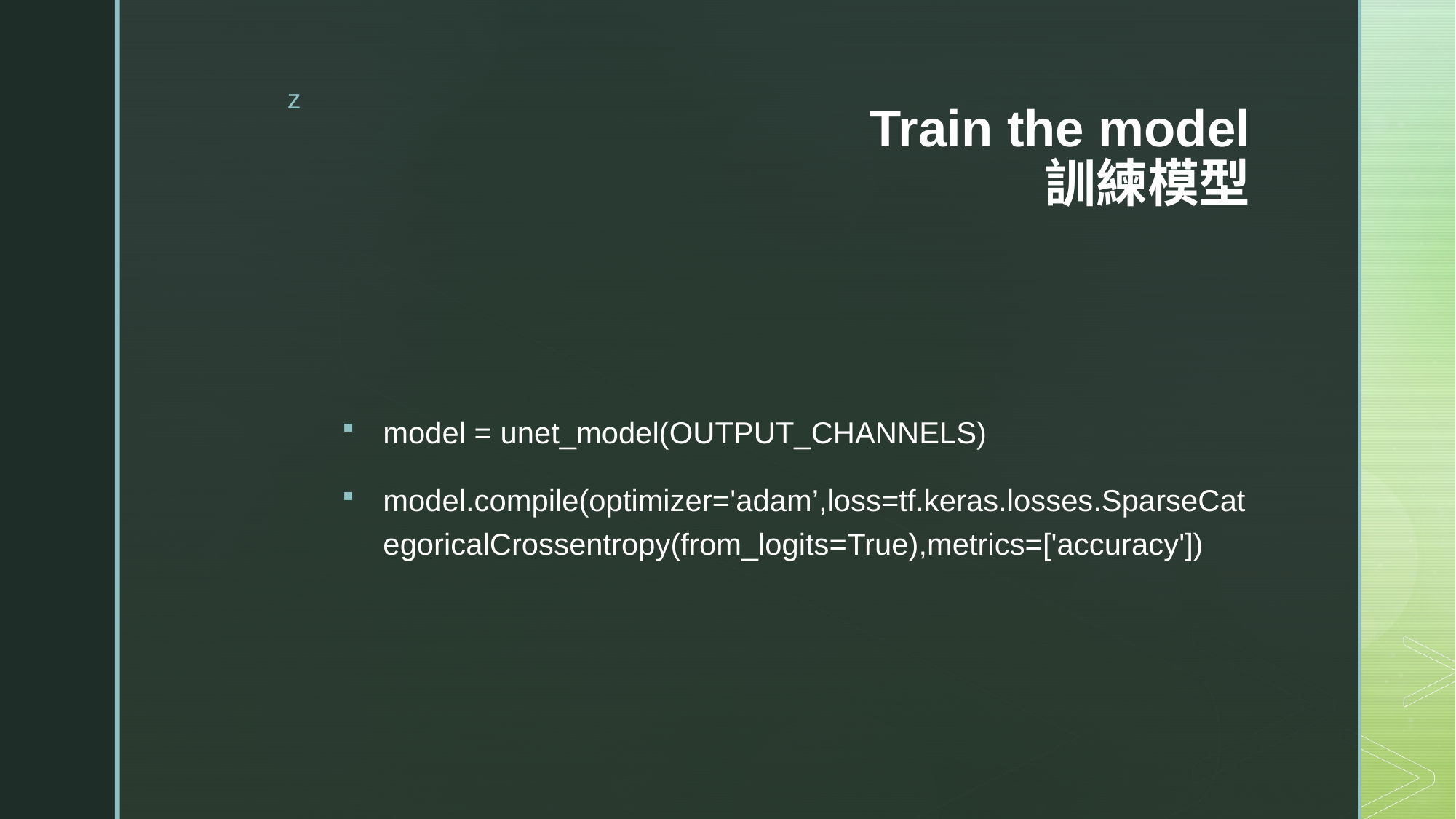

# Train the model 訓練模型
model = unet_model(OUTPUT_CHANNELS)
model.compile(optimizer='adam’,loss=tf.keras.losses.SparseCategoricalCrossentropy(from_logits=True),metrics=['accuracy'])